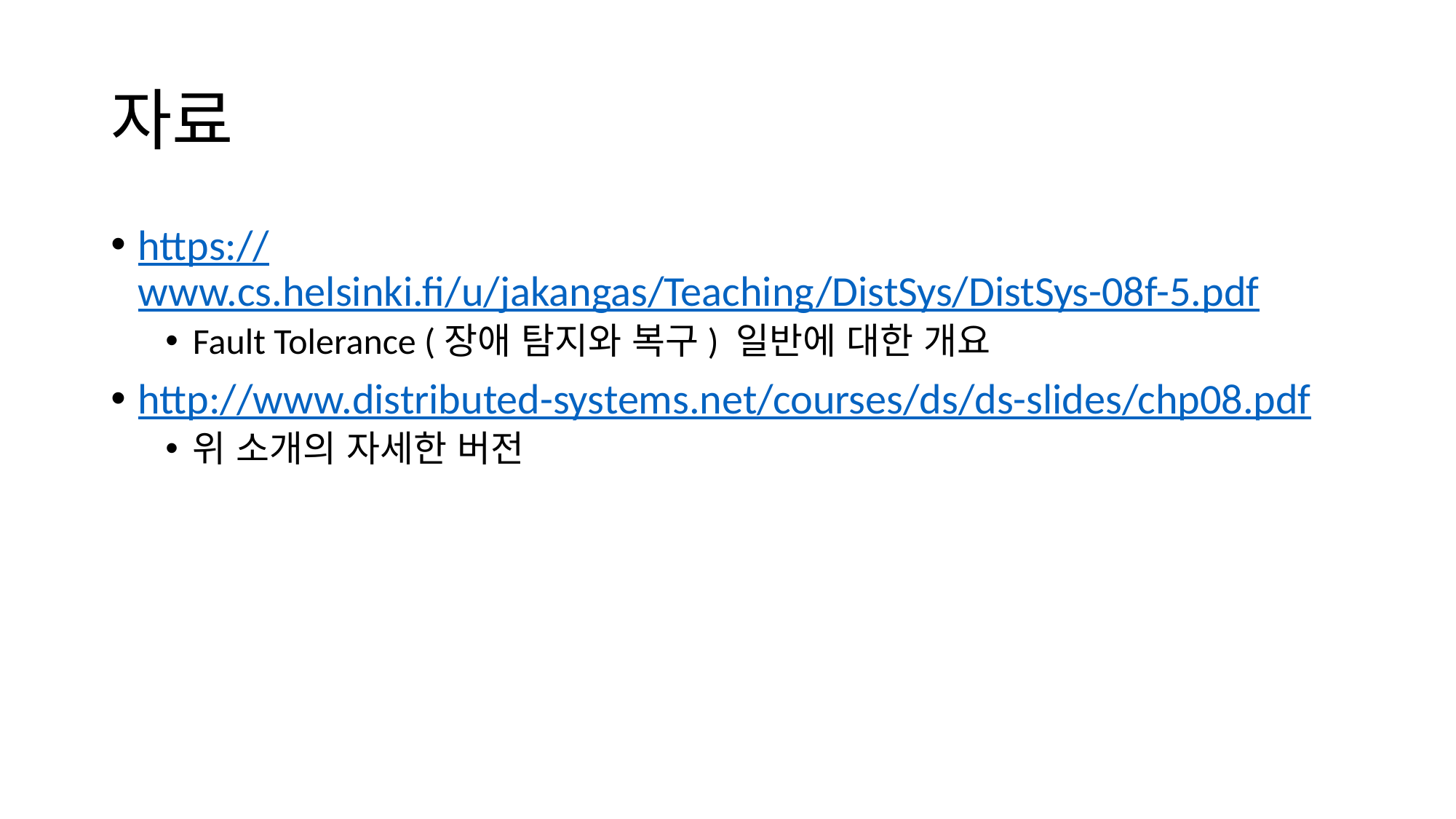

# 자료
https://www.cs.helsinki.fi/u/jakangas/Teaching/DistSys/DistSys-08f-5.pdf
Fault Tolerance (장애 탐지와 복구) 일반에 대한 개요
http://www.distributed-systems.net/courses/ds/ds-slides/chp08.pdf
위 소개의 자세한 버전